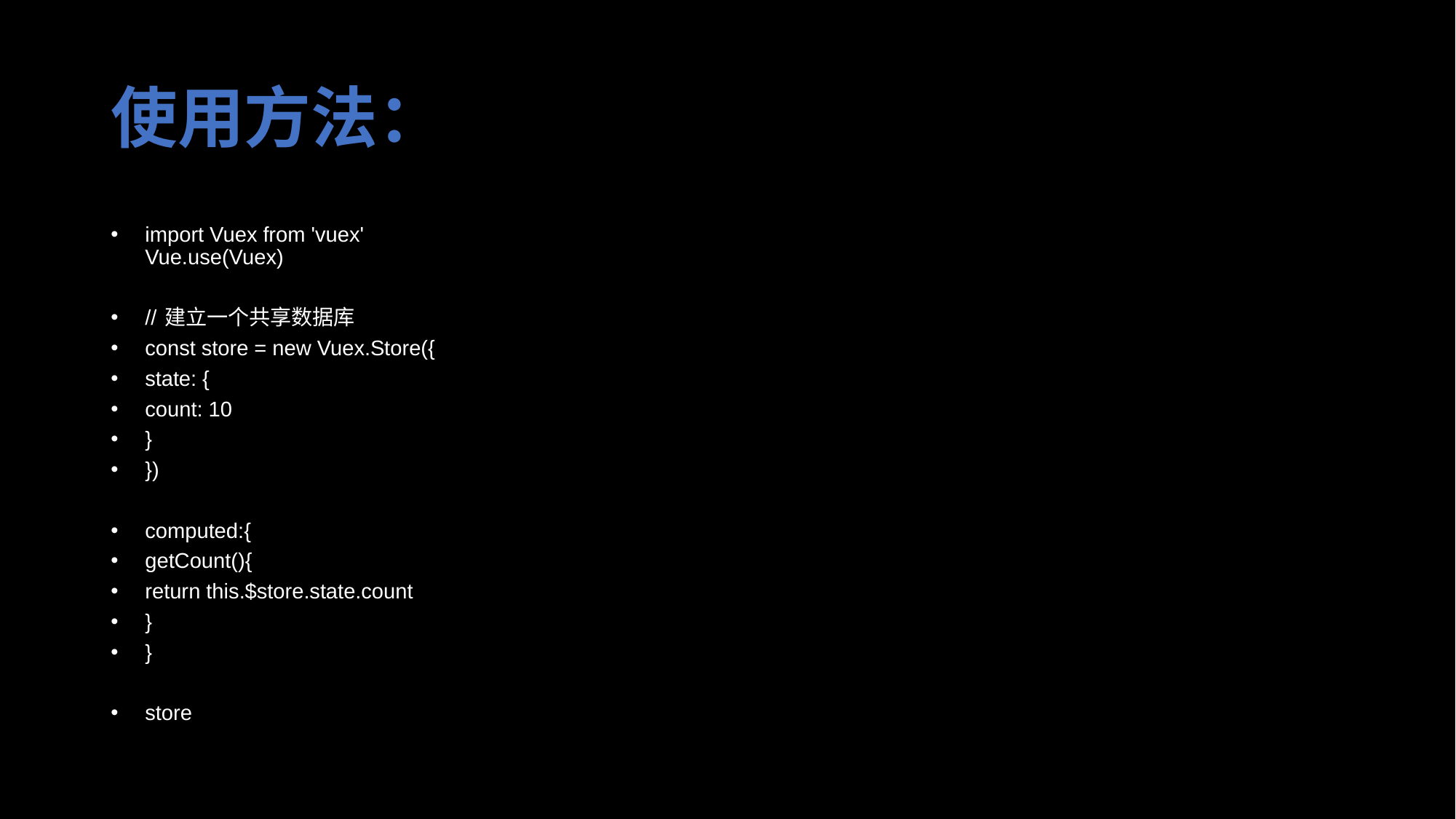

# 使用方法：
import Vuex from 'vuex'
Vue.use(Vuex)

// 建立一个共享数据库
const store = new Vuex.Store({
state: {
count: 10
}
})

computed:{
getCount(){
return this.$store.state.count
}
}

store